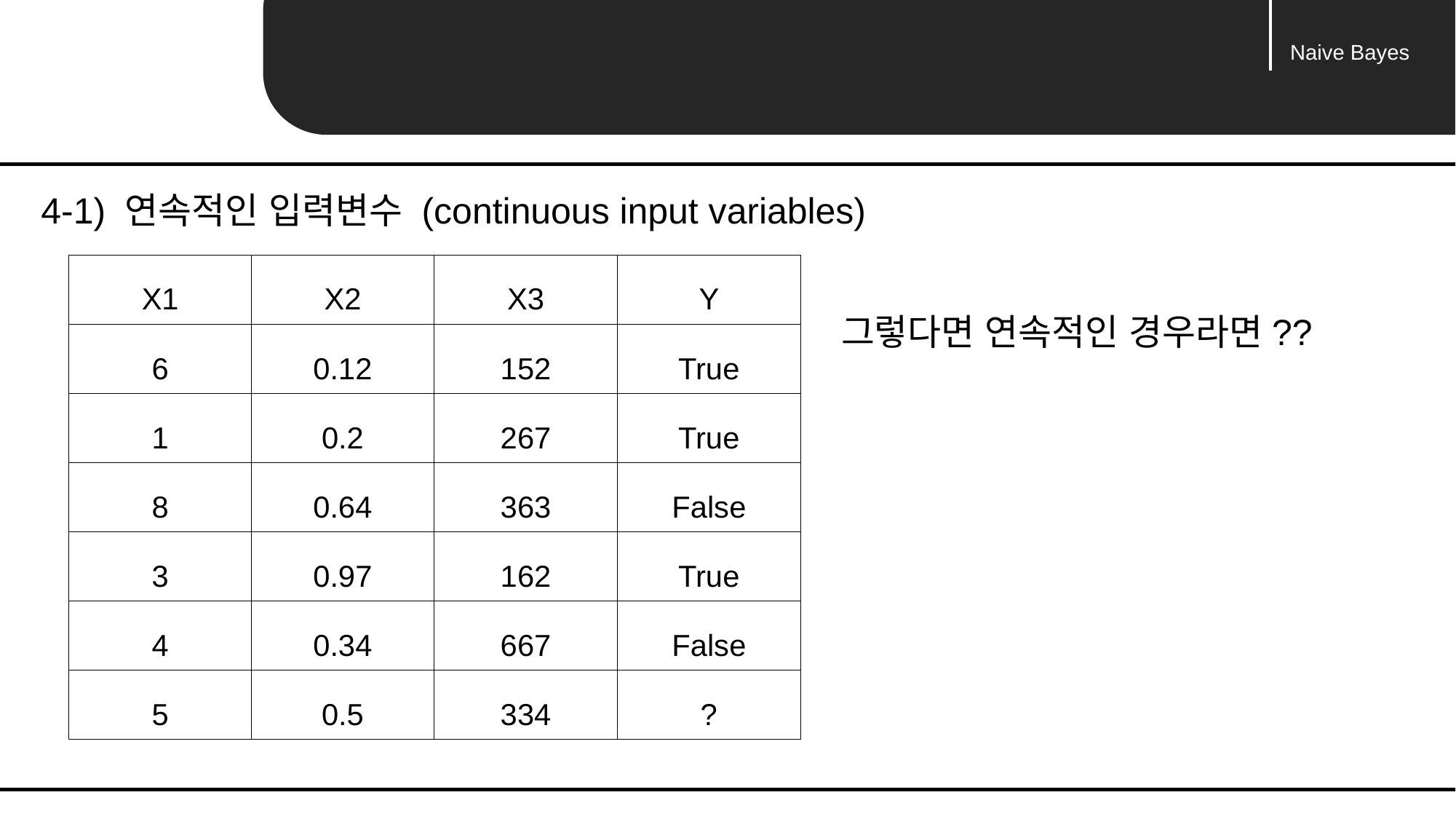

Naive Bayes

Unit  04 ㅣGaussian Naïve Bayes
4-1) 연속적인 입력변수 (continuous input variables)
| X1 | X2 | X3 | Y |
| --- | --- | --- | --- |
| 6 | 0.12 | 152 | True |
| 1 | 0.2 | 267 | True |
| 8 | 0.64 | 363 | False |
| 3 | 0.97 | 162 | True |
| 4 | 0.34 | 667 | False |
| 5 | 0.5 | 334 | ? |
그렇다면 연속적인 경우라면??